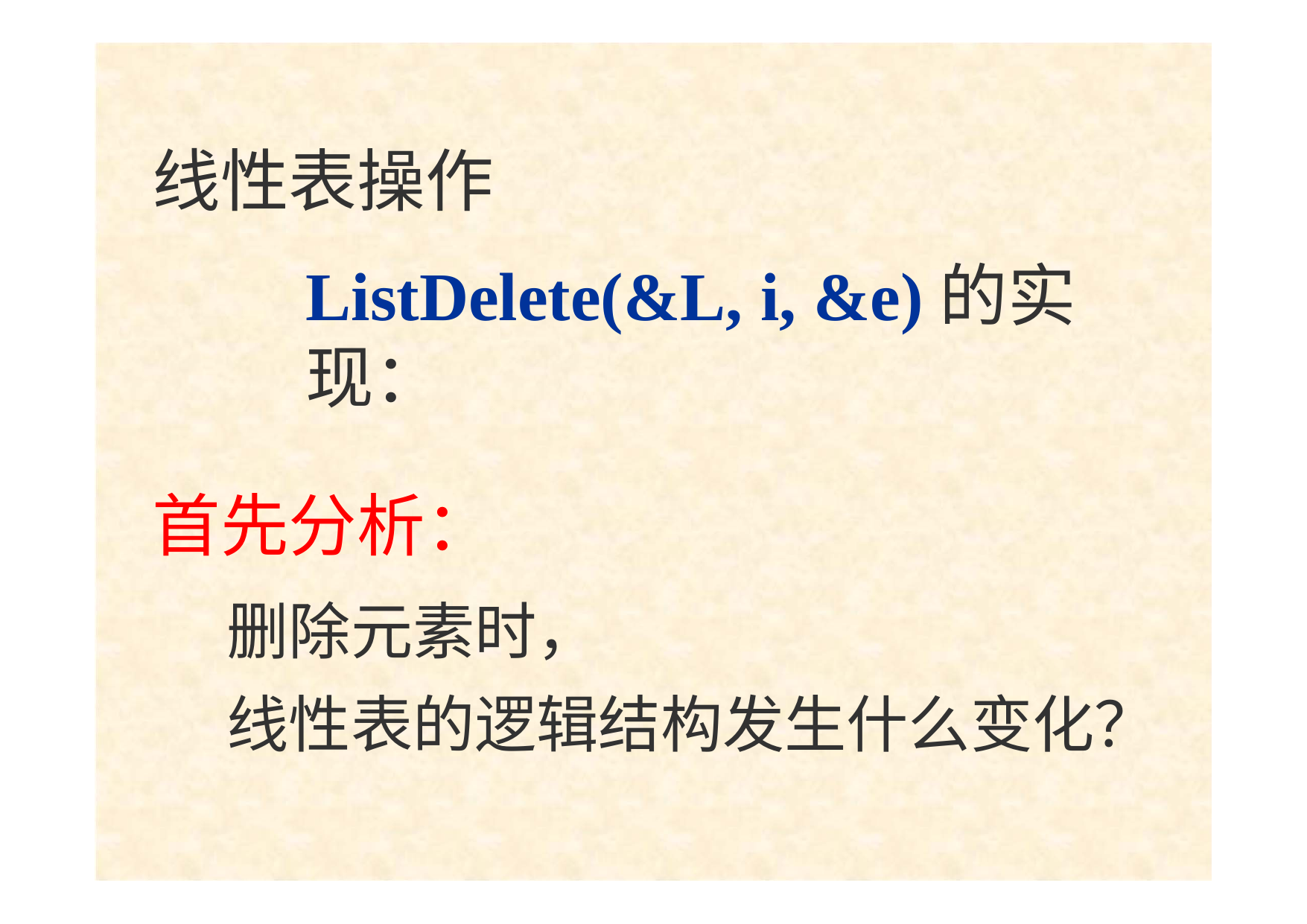

# 线性表操作
ListDelete(&L, i, &e)的实现：
首先分析：
删除元素时，
线性表的逻辑结构发生什么变化？